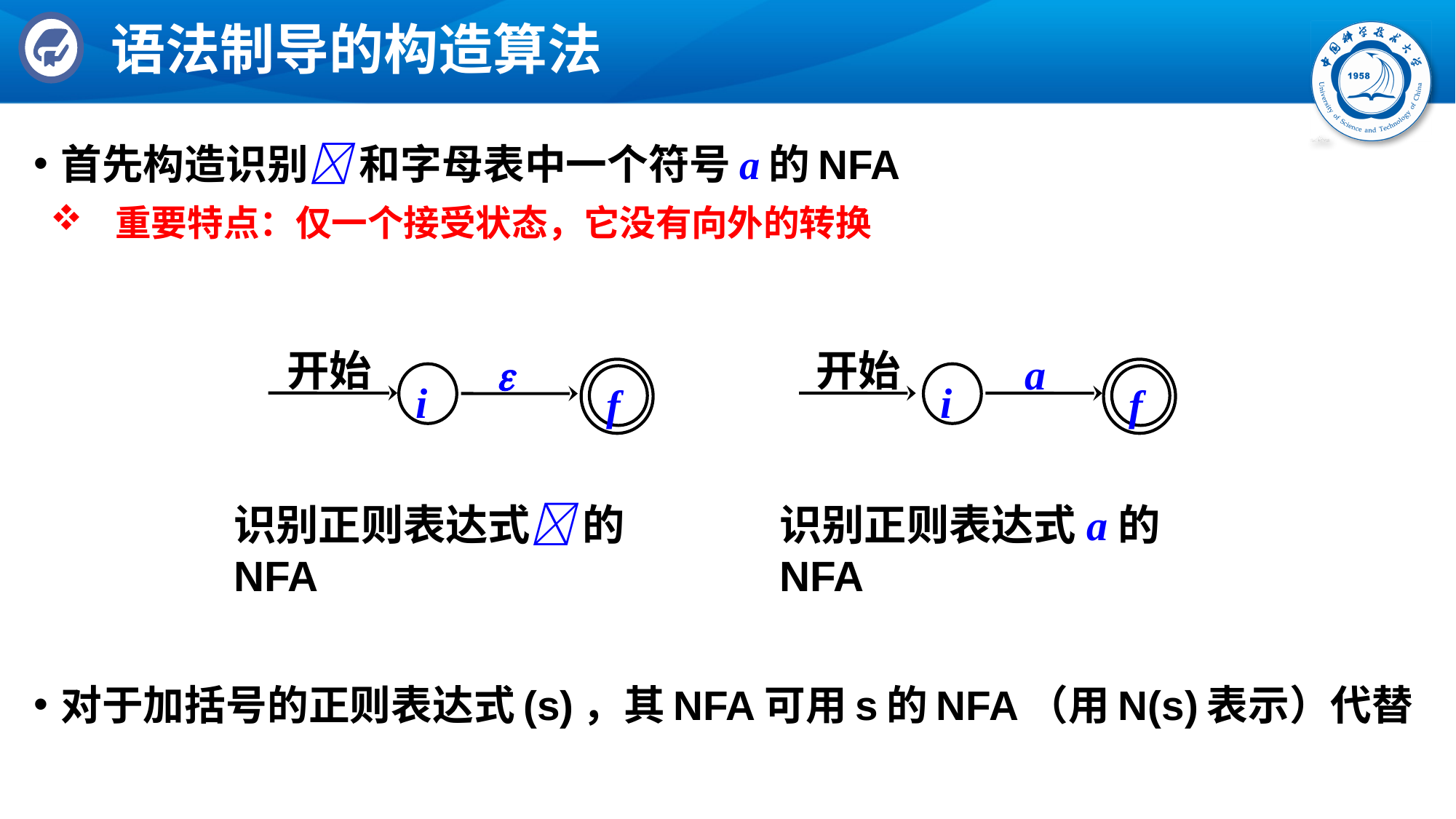

# 语法制导的构造算法
首先构造识别ε 和字母表中一个符号a的NFA
重要特点：仅一个接受状态，它没有向外的转换

对于加括号的正则表达式(s)，其NFA可用s的NFA（用N(s)表示）代替
开始
开始
ε
a

f

f
i
i

识别正则表达式ε 的NFA
识别正则表达式a的NFA